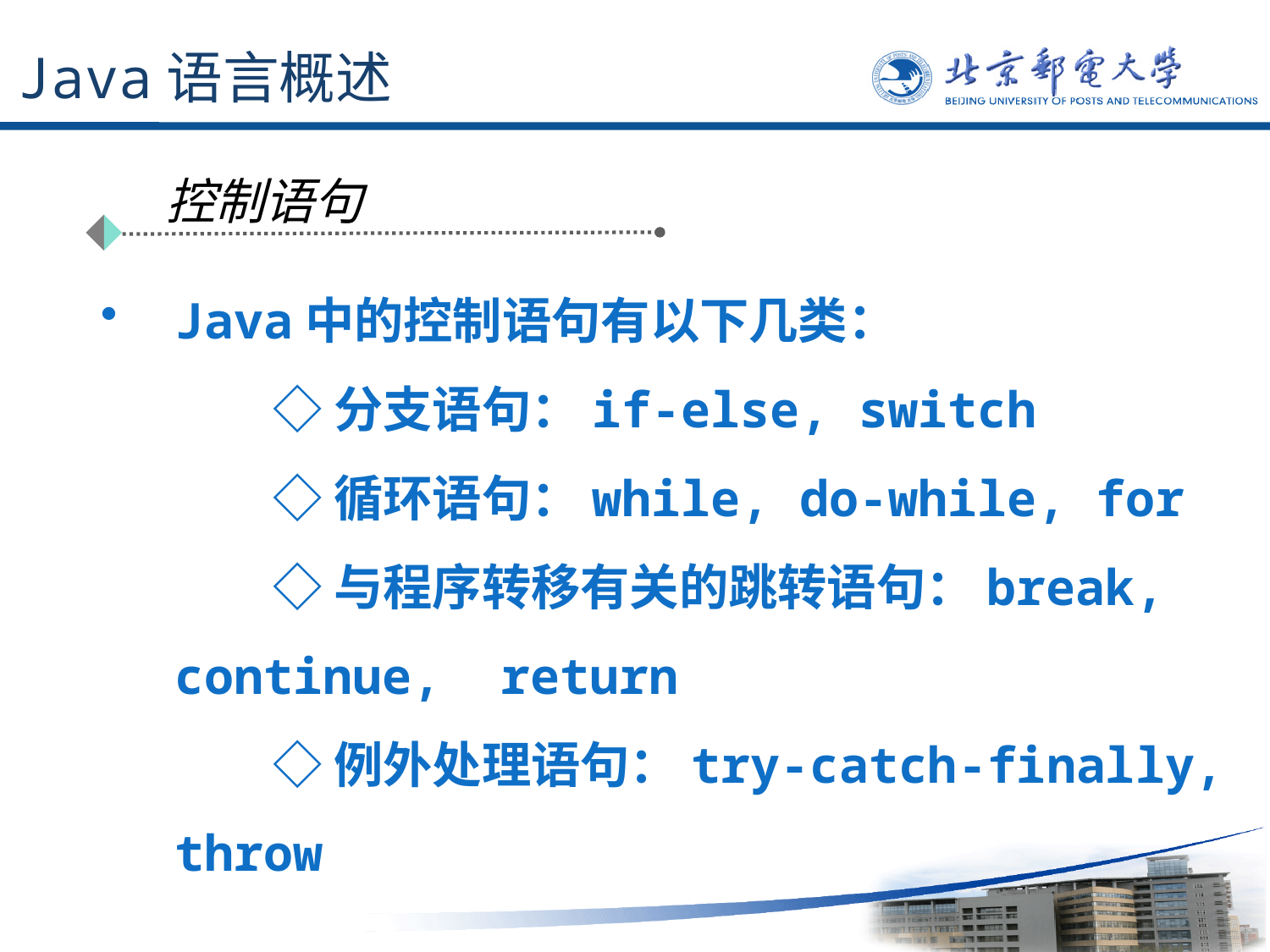

# Java语言概述

控制语句

Java中的控制语句有以下几类：
　　◇ 分支语句：if-else, switch
　　◇ 循环语句：while, do-while, for
　　◇ 与程序转移有关的跳转语句：break, continue,  return
　　◇ 例外处理语句：try-catch-finally, throw